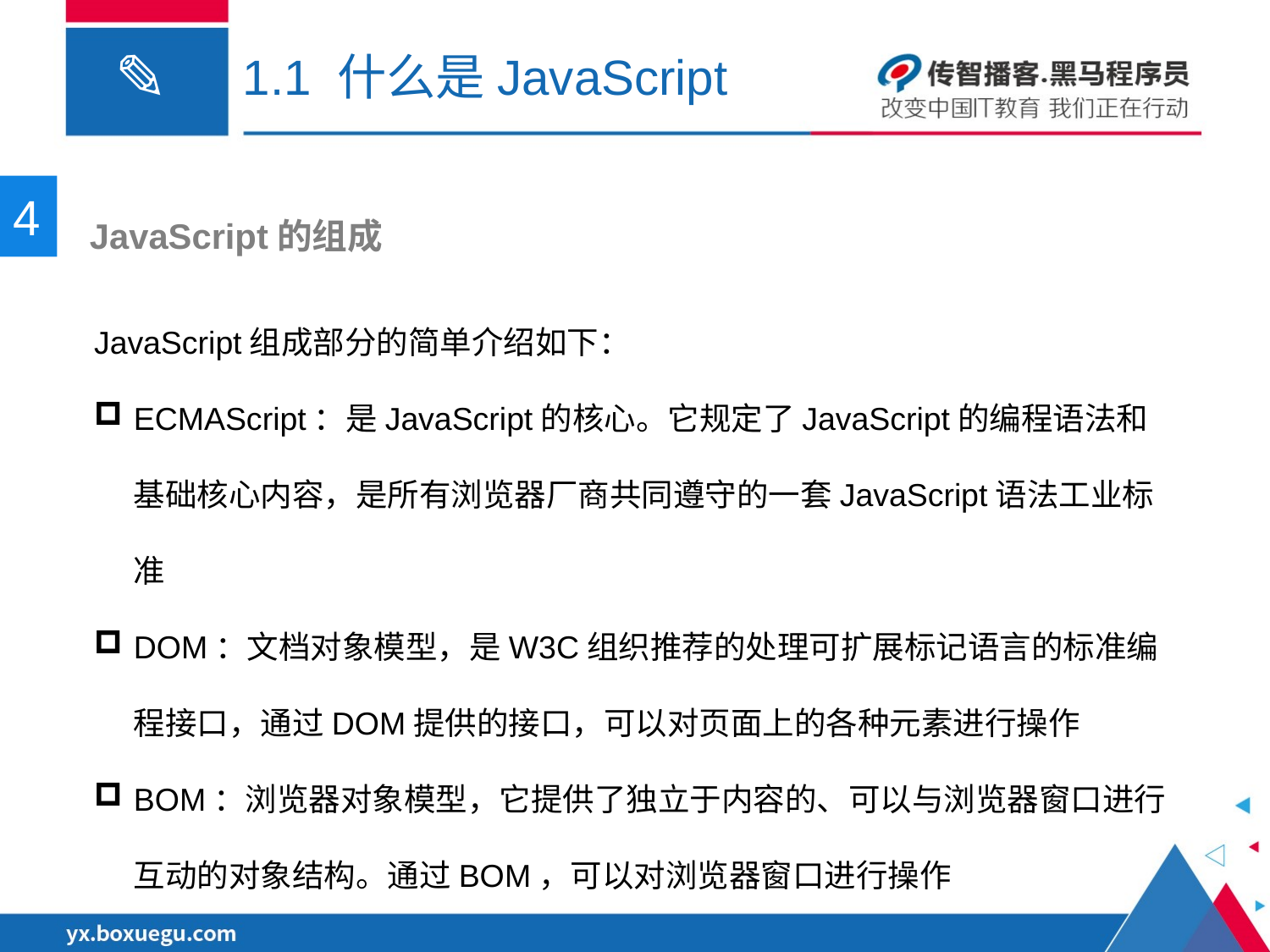

# 1.1 什么是JavaScript

4
  JavaScript的组成
JavaScript组成部分的简单介绍如下：
ECMAScript：是JavaScript的核心。它规定了JavaScript的编程语法和基础核心内容，是所有浏览器厂商共同遵守的一套JavaScript语法工业标准
DOM：文档对象模型，是W3C组织推荐的处理可扩展标记语言的标准编程接口，通过DOM提供的接口，可以对页面上的各种元素进行操作
BOM：浏览器对象模型，它提供了独立于内容的、可以与浏览器窗口进行互动的对象结构。通过BOM，可以对浏览器窗口进行操作